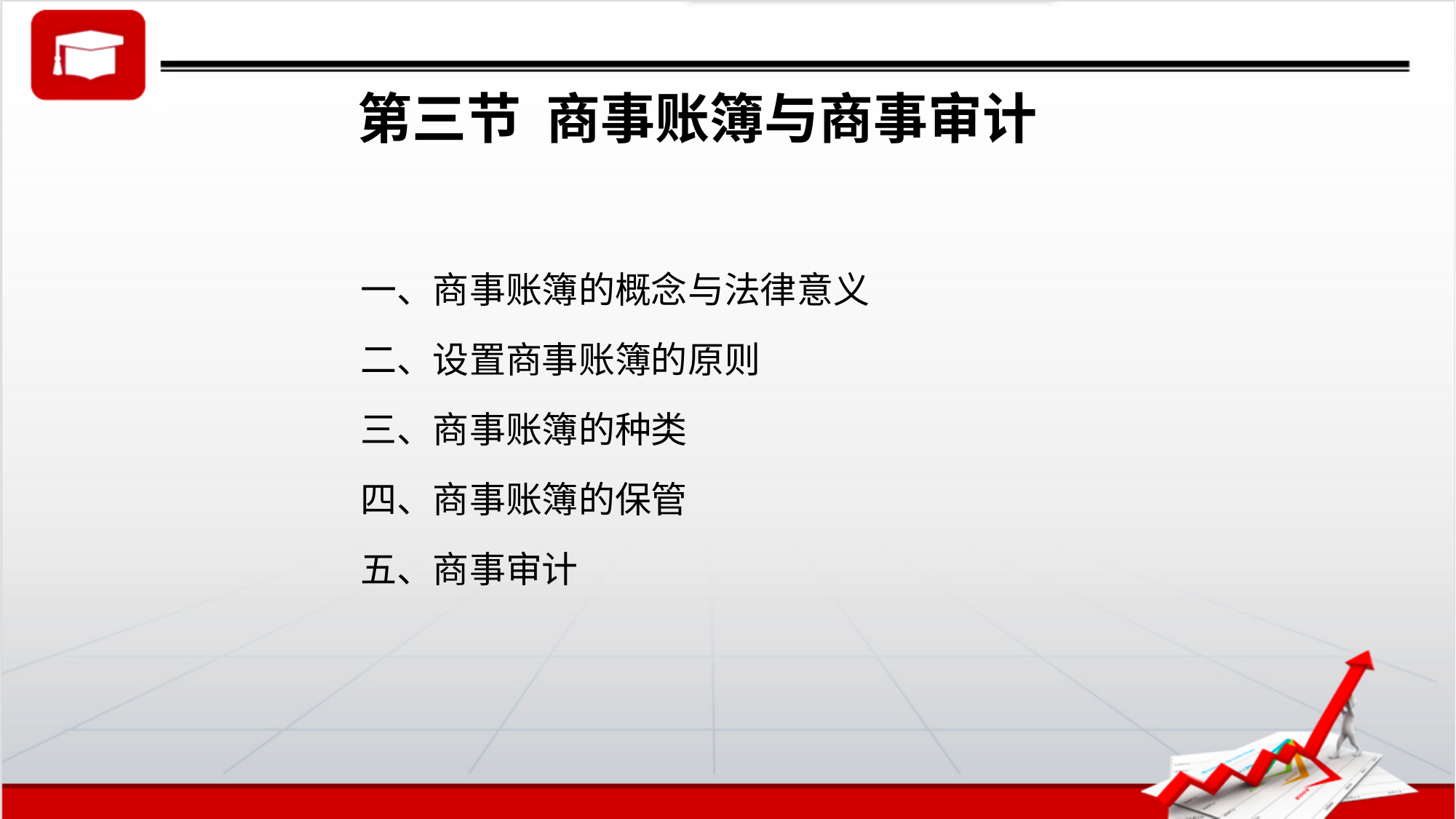

# 第三节  商事账簿与商事审计
一、商事账簿的概念与法律意义
二、设置商事账簿的原则
三、商事账簿的种类
四、商事账簿的保管
五、商事审计